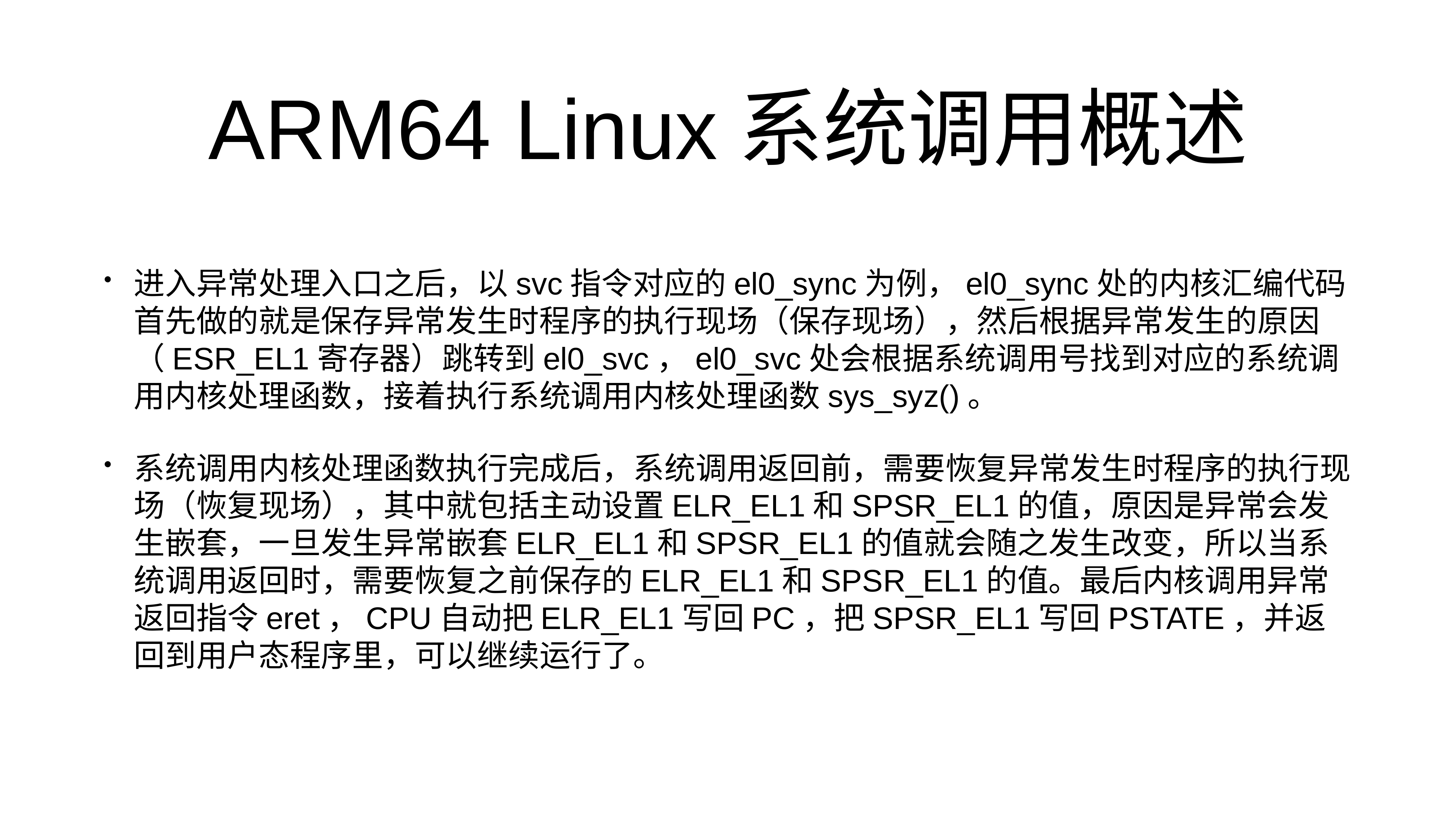

# ARM64 Linux系统调用概述
进入异常处理入口之后，以svc指令对应的el0_sync为例，el0_sync处的内核汇编代码首先做的就是保存异常发生时程序的执行现场（保存现场），然后根据异常发生的原因（ESR_EL1寄存器）跳转到el0_svc，el0_svc处会根据系统调用号找到对应的系统调用内核处理函数，接着执行系统调用内核处理函数sys_syz()。
系统调用内核处理函数执行完成后，系统调用返回前，需要恢复异常发生时程序的执行现场（恢复现场），其中就包括主动设置ELR_EL1和SPSR_EL1的值，原因是异常会发生嵌套，一旦发生异常嵌套ELR_EL1和SPSR_EL1的值就会随之发生改变，所以当系统调用返回时，需要恢复之前保存的ELR_EL1和SPSR_EL1的值。最后内核调用异常返回指令eret，CPU自动把ELR_EL1写回PC，把SPSR_EL1写回PSTATE，并返回到用户态程序里，可以继续运行了。